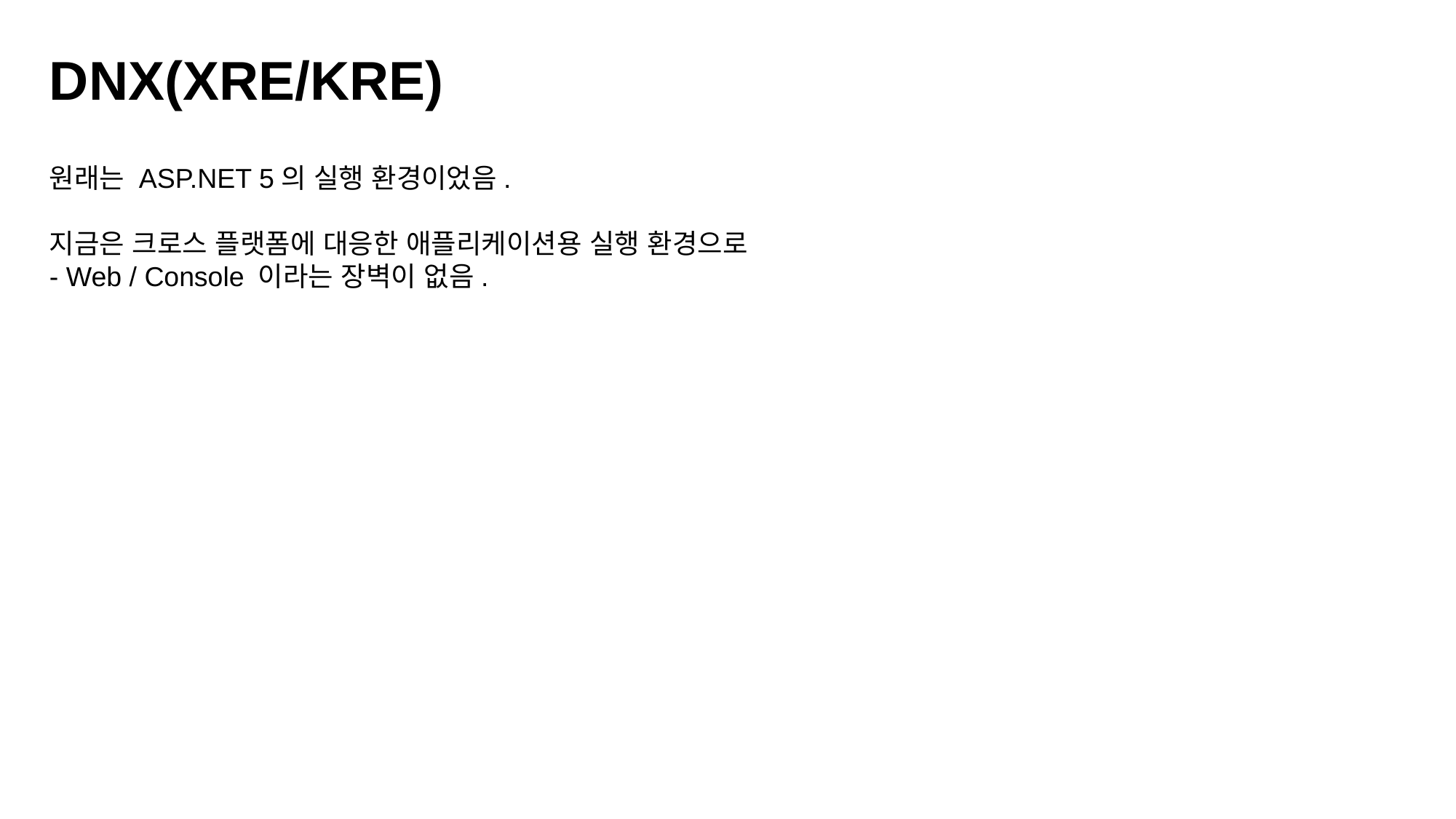

DNX(XRE/KRE)
원래는 ASP.NET 5의 실행 환경이었음.
지금은 크로스 플랫폼에 대응한 애플리케이션용 실행 환경으로
- Web / Console 이라는 장벽이 없음.